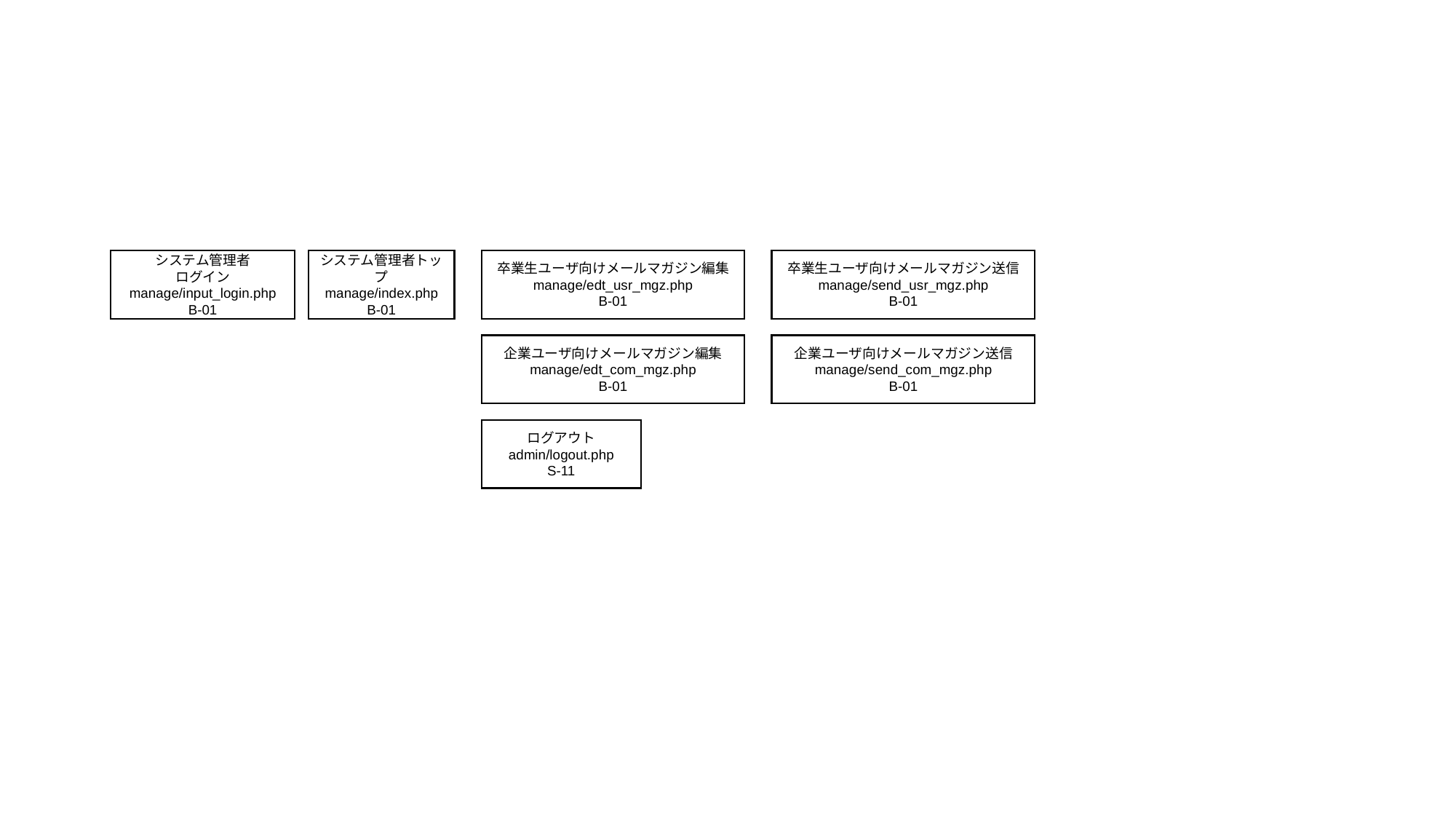

システム管理者
ログイン
manage/input_login.php
B-01
卒業生ユーザ向けメールマガジン編集
manage/edt_usr_mgz.php
B-01
卒業生ユーザ向けメールマガジン送信
manage/send_usr_mgz.php
B-01
システム管理者トップ
manage/index.php
B-01
企業ユーザ向けメールマガジン編集
manage/edt_com_mgz.php
B-01
企業ユーザ向けメールマガジン送信
manage/send_com_mgz.php
B-01
ログアウト
admin/logout.php
S-11